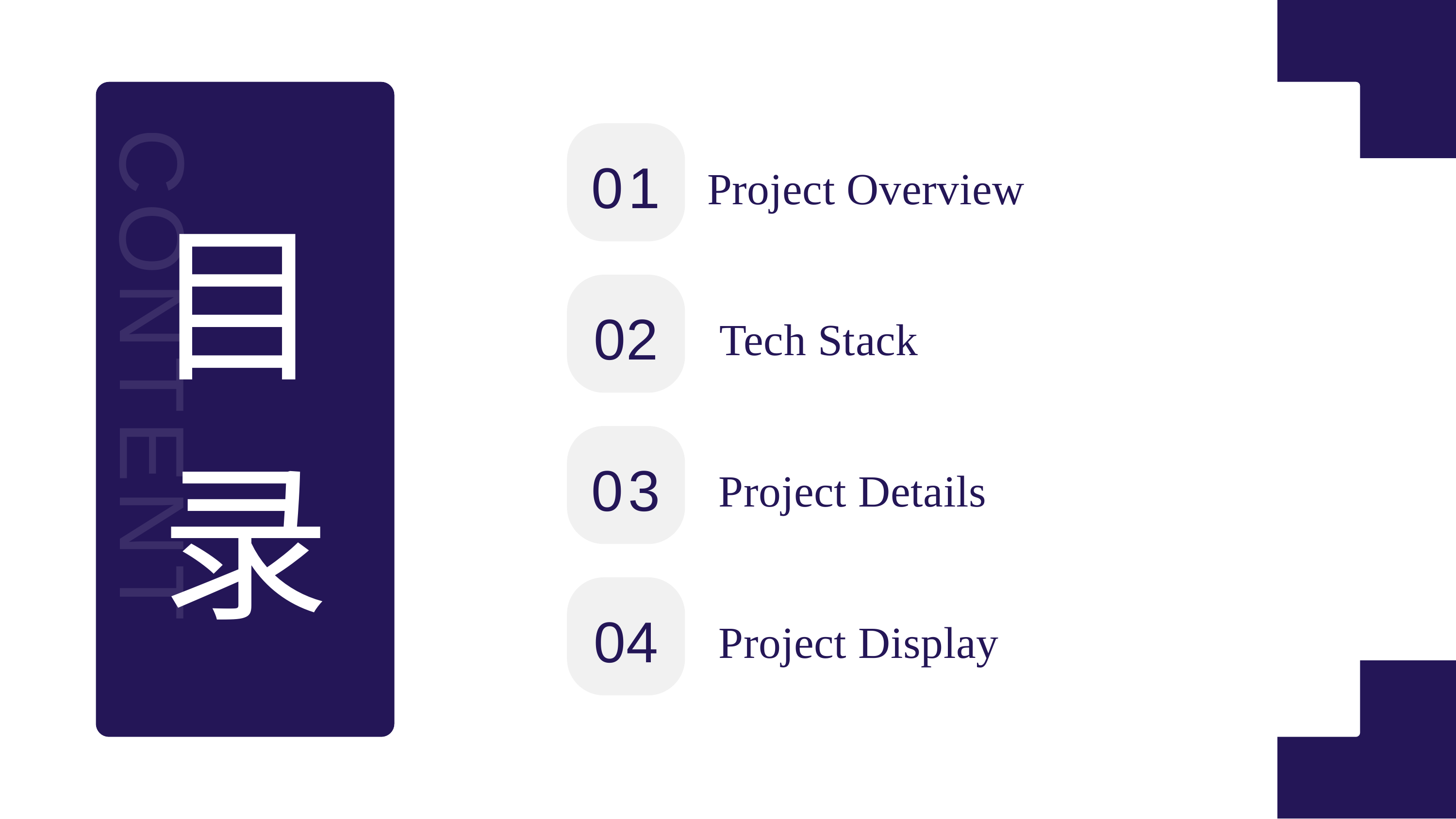

Project Overview

01
目录
Tech Stack

02
CONTENTS
 Project Details

03
 Project Display

04